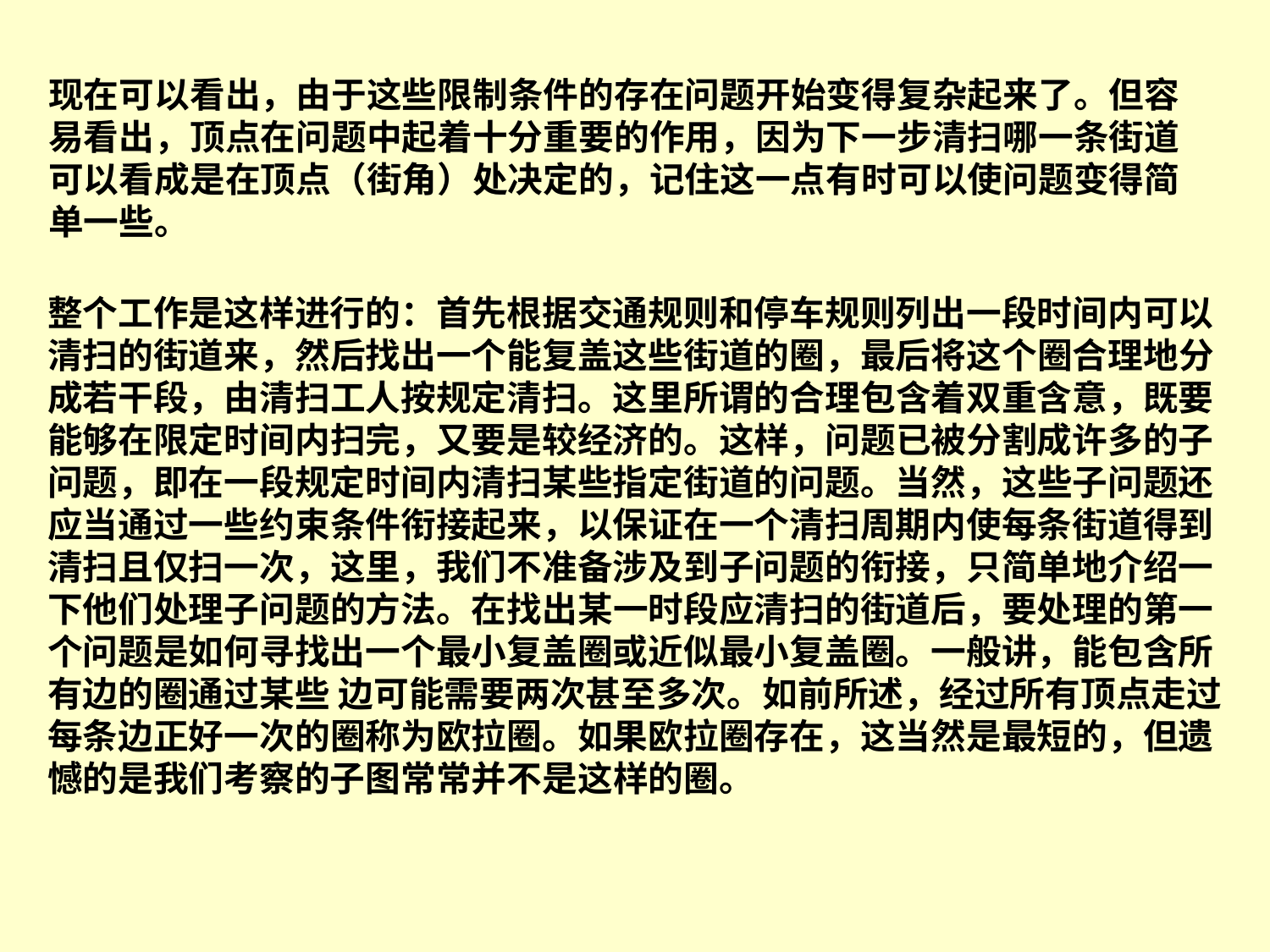

现在可以看出，由于这些限制条件的存在问题开始变得复杂起来了。但容
易看出，顶点在问题中起着十分重要的作用，因为下一步清扫哪一条街道
可以看成是在顶点（街角）处决定的，记住这一点有时可以使问题变得简
单一些。
整个工作是这样进行的：首先根据交通规则和停车规则列出一段时间内可以清扫的街道来，然后找出一个能复盖这些街道的圈，最后将这个圈合理地分成若干段，由清扫工人按规定清扫。这里所谓的合理包含着双重含意，既要能够在限定时间内扫完，又要是较经济的。这样，问题已被分割成许多的子问题，即在一段规定时间内清扫某些指定街道的问题。当然，这些子问题还应当通过一些约束条件衔接起来，以保证在一个清扫周期内使每条街道得到清扫且仅扫一次，这里，我们不准备涉及到子问题的衔接，只简单地介绍一下他们处理子问题的方法。在找出某一时段应清扫的街道后，要处理的第一个问题是如何寻找出一个最小复盖圈或近似最小复盖圈。一般讲，能包含所有边的圈通过某些 边可能需要两次甚至多次。如前所述，经过所有顶点走过每条边正好一次的圈称为欧拉圈。如果欧拉圈存在，这当然是最短的，但遗憾的是我们考察的子图常常并不是这样的圈。